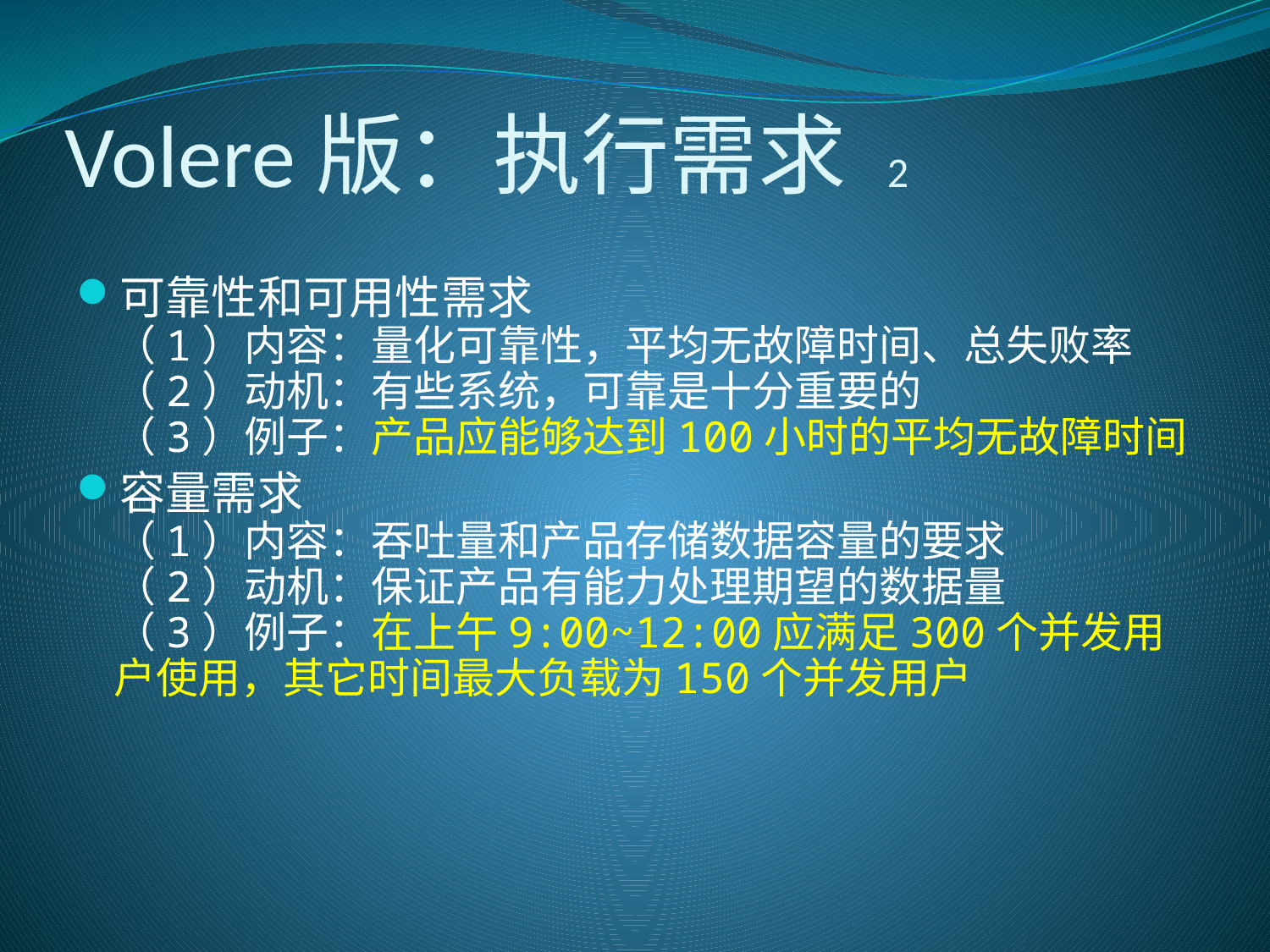

# Volere版：执行需求 2
可靠性和可用性需求
（1）内容：量化可靠性，平均无故障时间、总失败率
（2）动机：有些系统，可靠是十分重要的
（3）例子：产品应能够达到100小时的平均无故障时间
容量需求
（1）内容：吞吐量和产品存储数据容量的要求
（2）动机：保证产品有能力处理期望的数据量
（3）例子：在上午9:00~12:00应满足300个并发用户使用，其它时间最大负载为150个并发用户